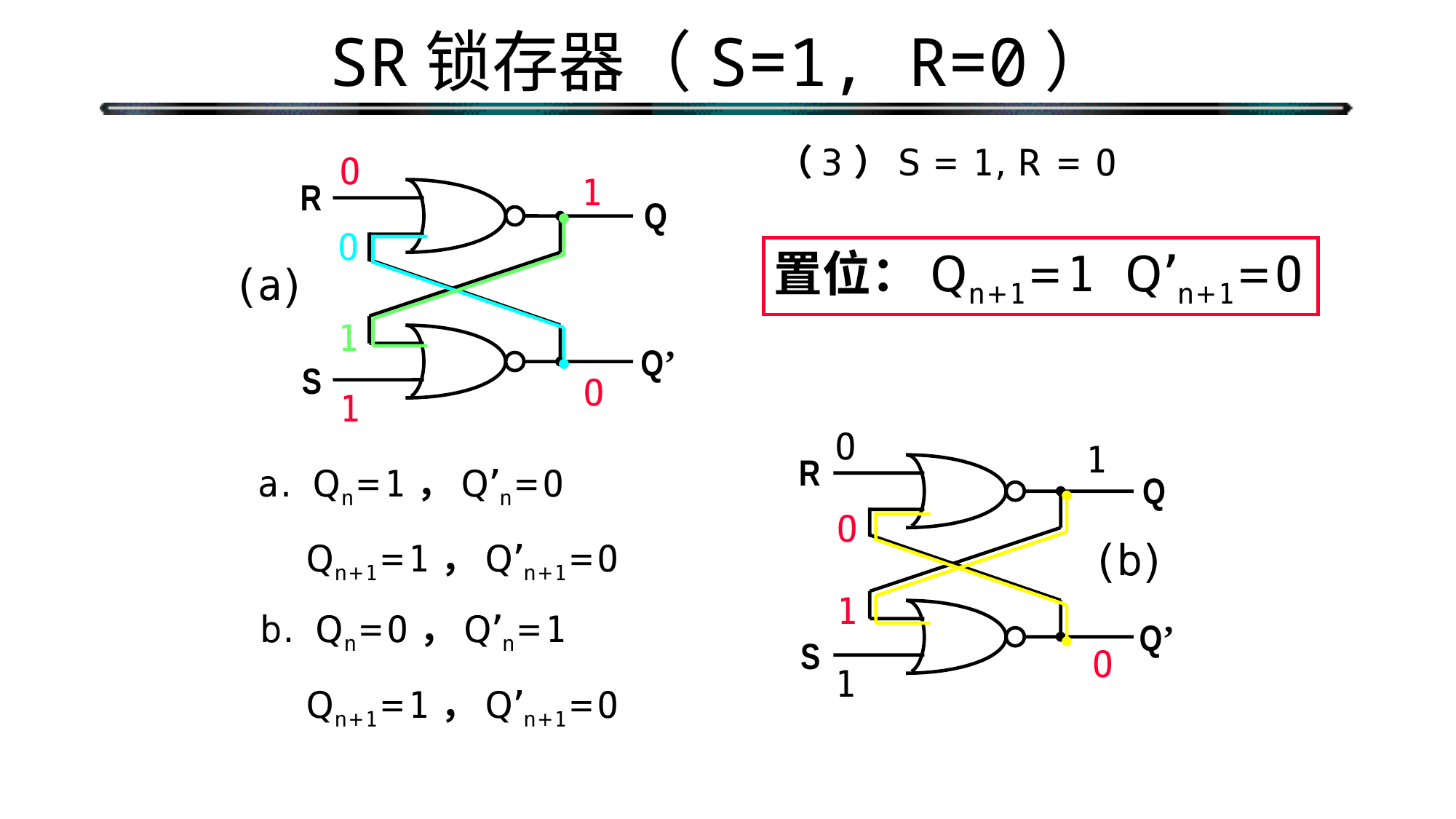

# SR锁存器（S=1, R=0）
（3）S = 1, R = 0
0
1
(a)
1
R

Q

Q’

S

0

1
置位：Qn+1=1  Q’n+1=0
0
0
1
R

Q

1

0

Q’
S

(b)
0
0
1
a.  Qn=1，Q’n=0

1
0

Qn+1=1，Q’n+1=0
b.  Qn=0，Q’n=1
Qn+1=1，Q’n+1=0
7